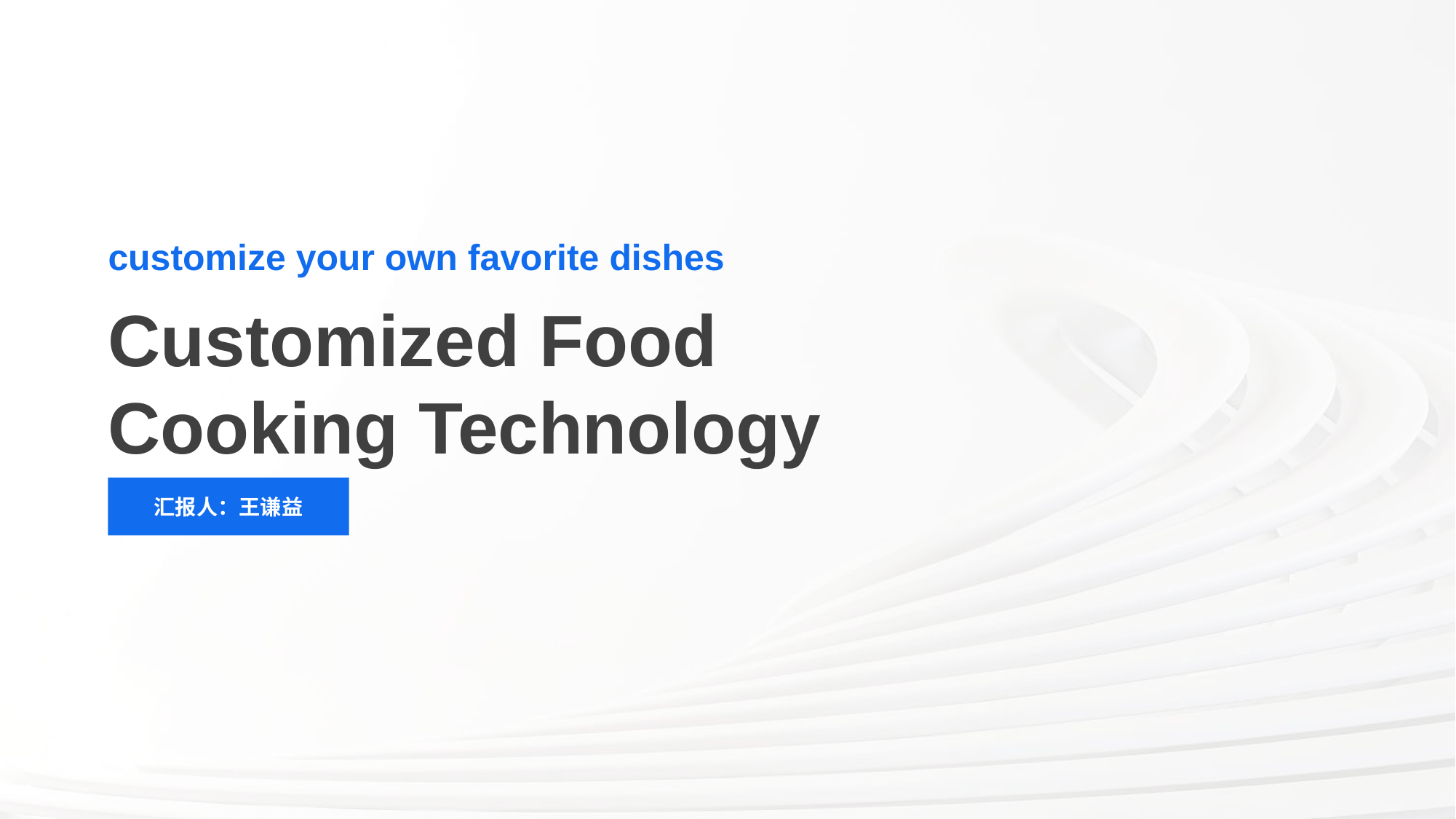

customize your own favorite dishes
Customized Food Cooking Technology
汇报人：王谦益